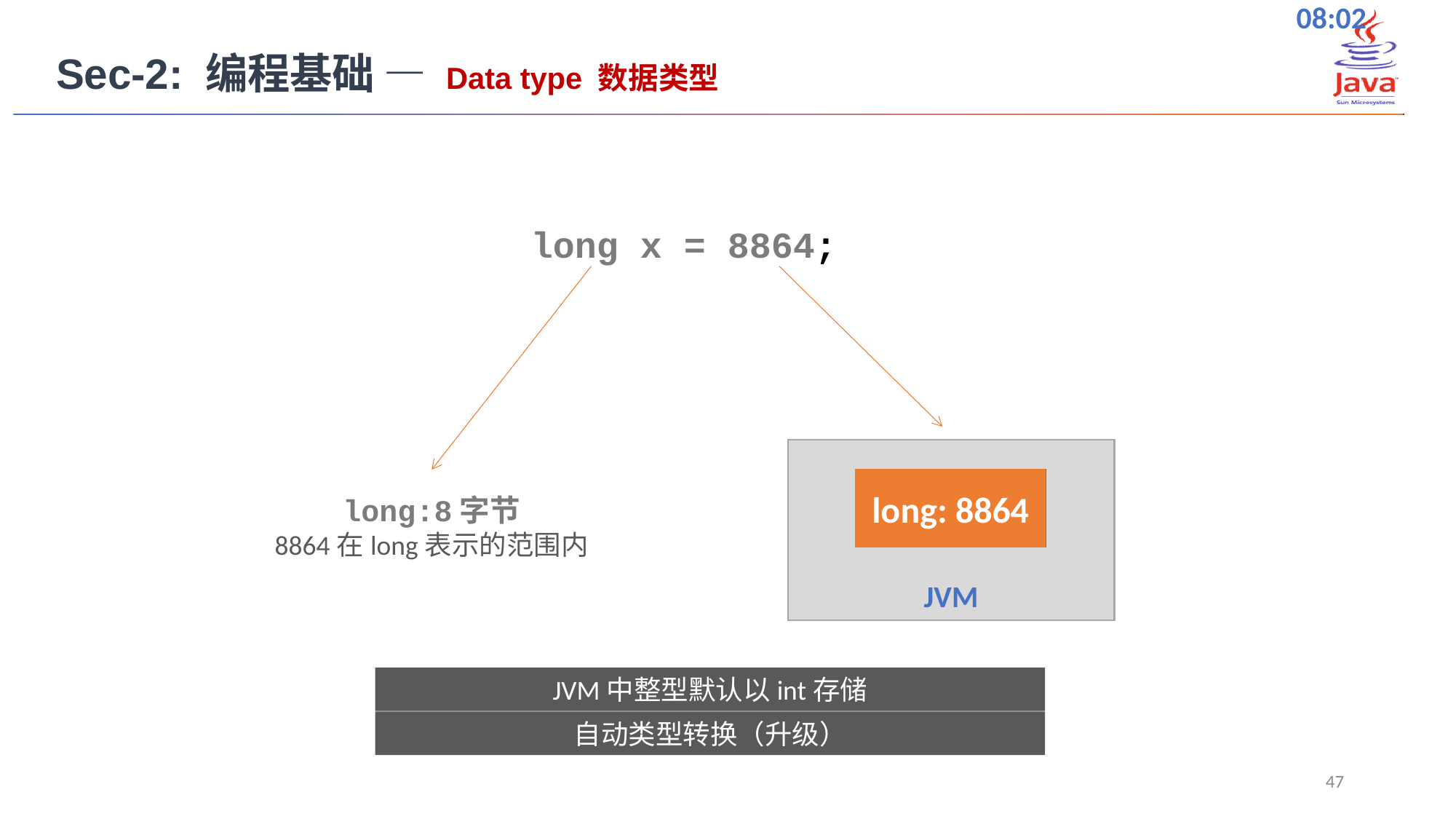

Sec-2: 编程基础 — Data type 数据类型
long x = 8864;

JVM
int: 8864
long: 8864
long:8字节
8864在long表示的范围内
JVM中整型默认以int存储
自动类型转换（升级）
47